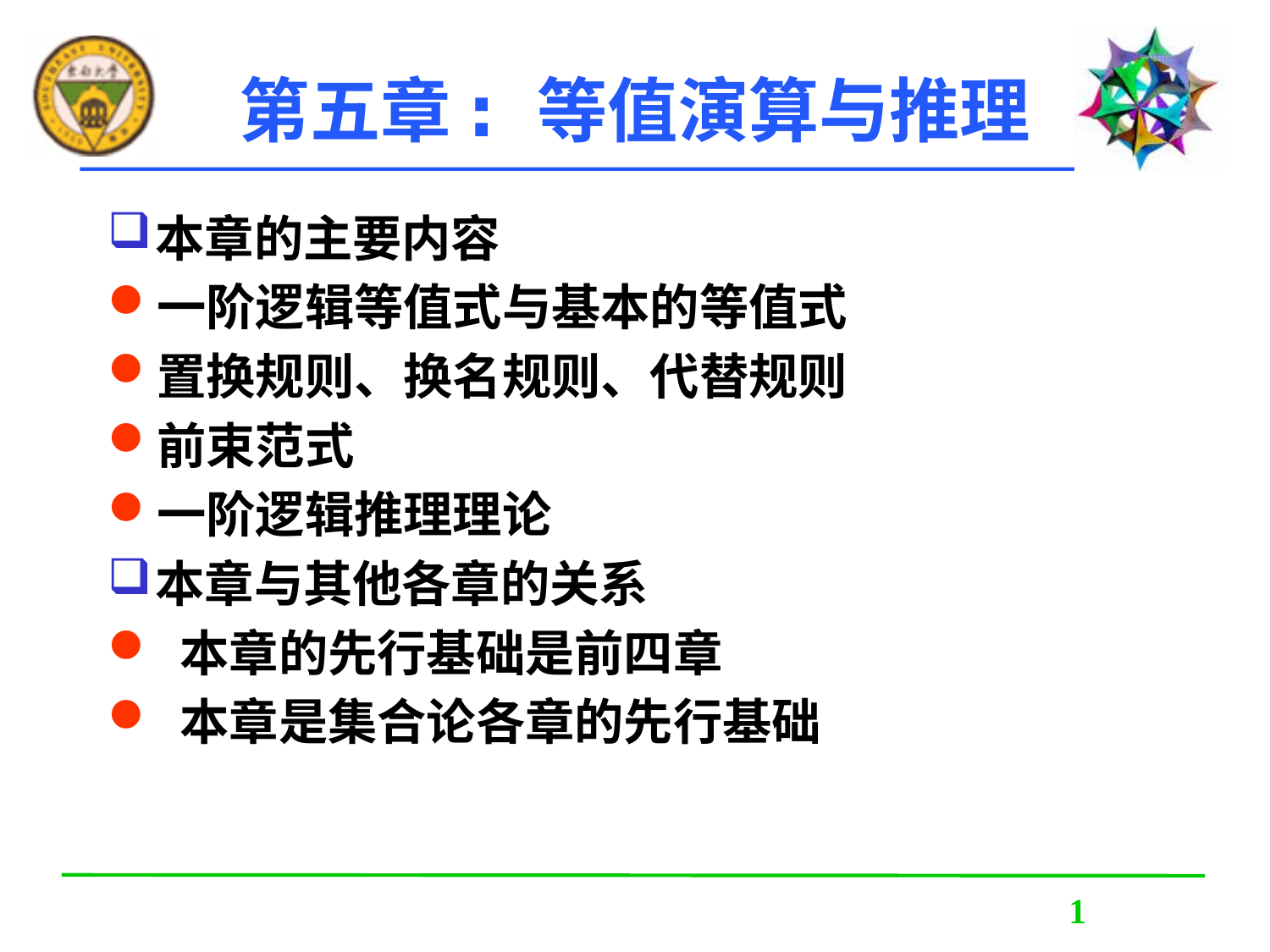

# 第五章: 等值演算与推理
本章的主要内容
一阶逻辑等值式与基本的等值式
置换规则、换名规则、代替规则
前束范式
一阶逻辑推理理论
本章与其他各章的关系
 本章的先行基础是前四章
 本章是集合论各章的先行基础